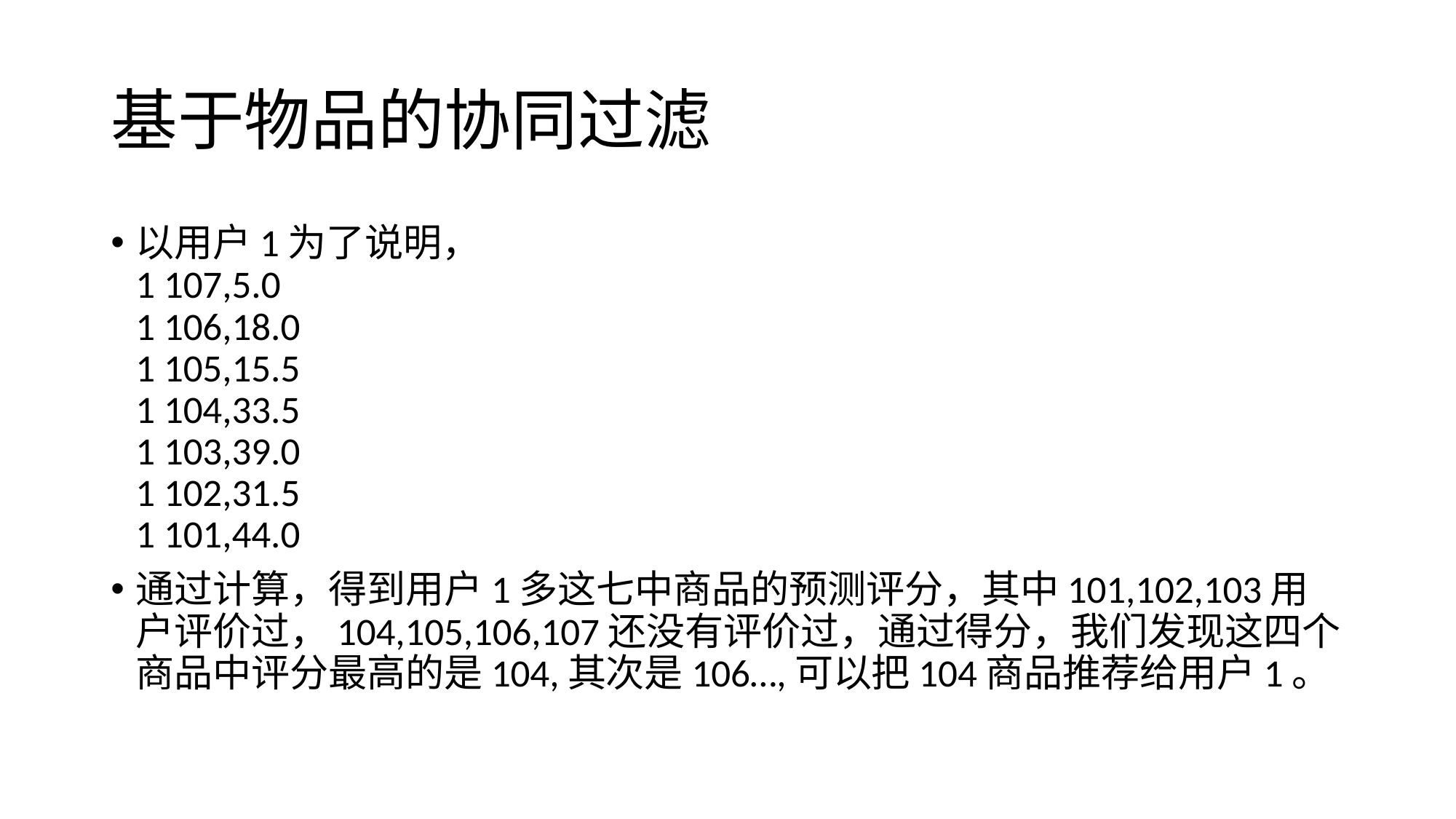

# 基于物品的协同过滤
以用户1为了说明， 
1 107,5.0 
1 106,18.0 
1 105,15.5 
1 104,33.5 
1 103,39.0 
1 102,31.5 
1 101,44.0
通过计算，得到用户1多这七中商品的预测评分，其中101,102,103用户评价过，104,105,106,107还没有评价过，通过得分，我们发现这四个商品中评分最高的是104,其次是106…,可以把104商品推荐给用户1。